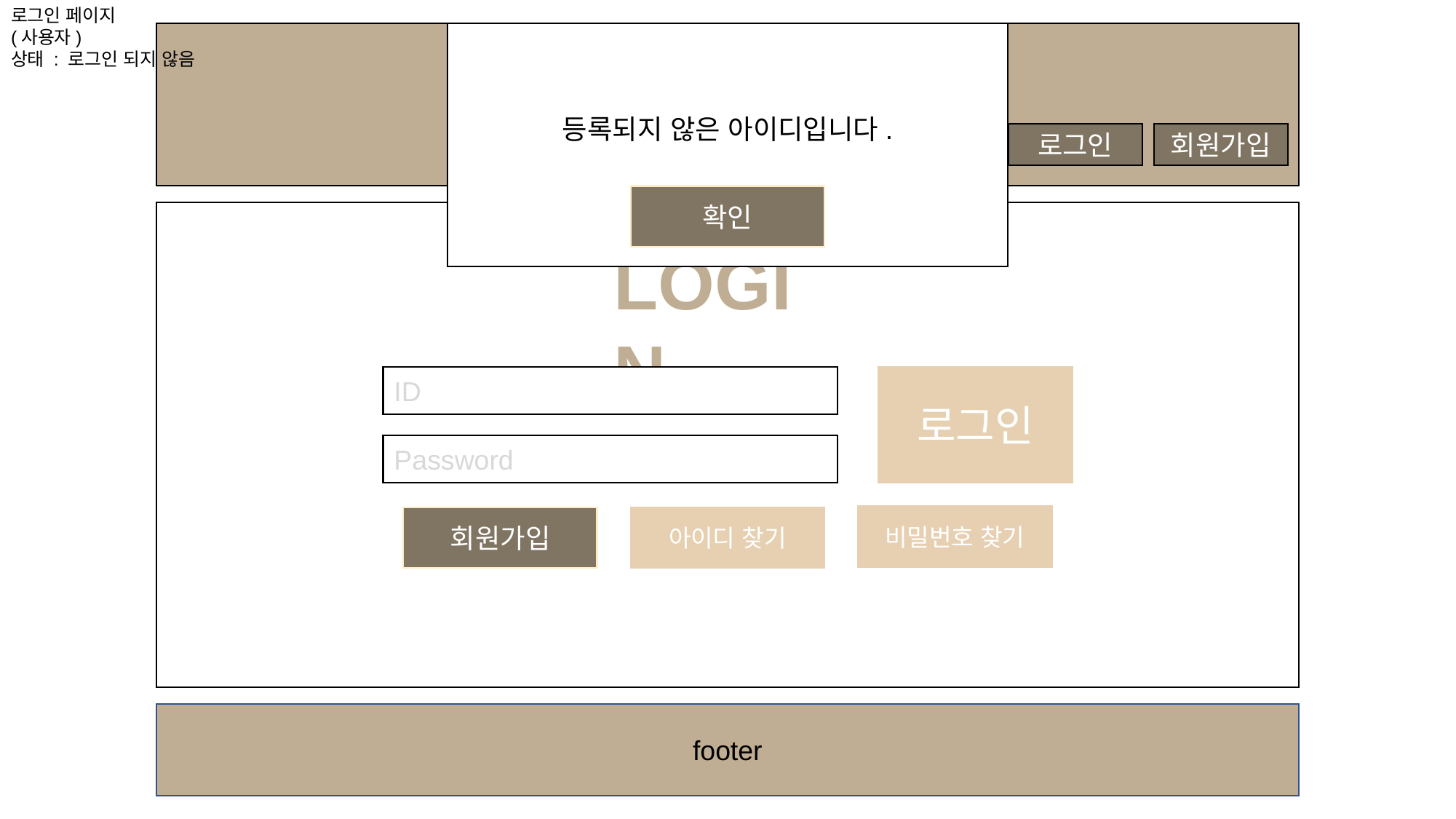

로그인 페이지
(사용자)
상태 : 로그인 되지 않음
header
로그인
회원가입
등록되지 않은 아이디입니다.

확인

LOGIN
ID
로그인
Password
비밀번호 찾기
회원가입
아이디 찾기
footer